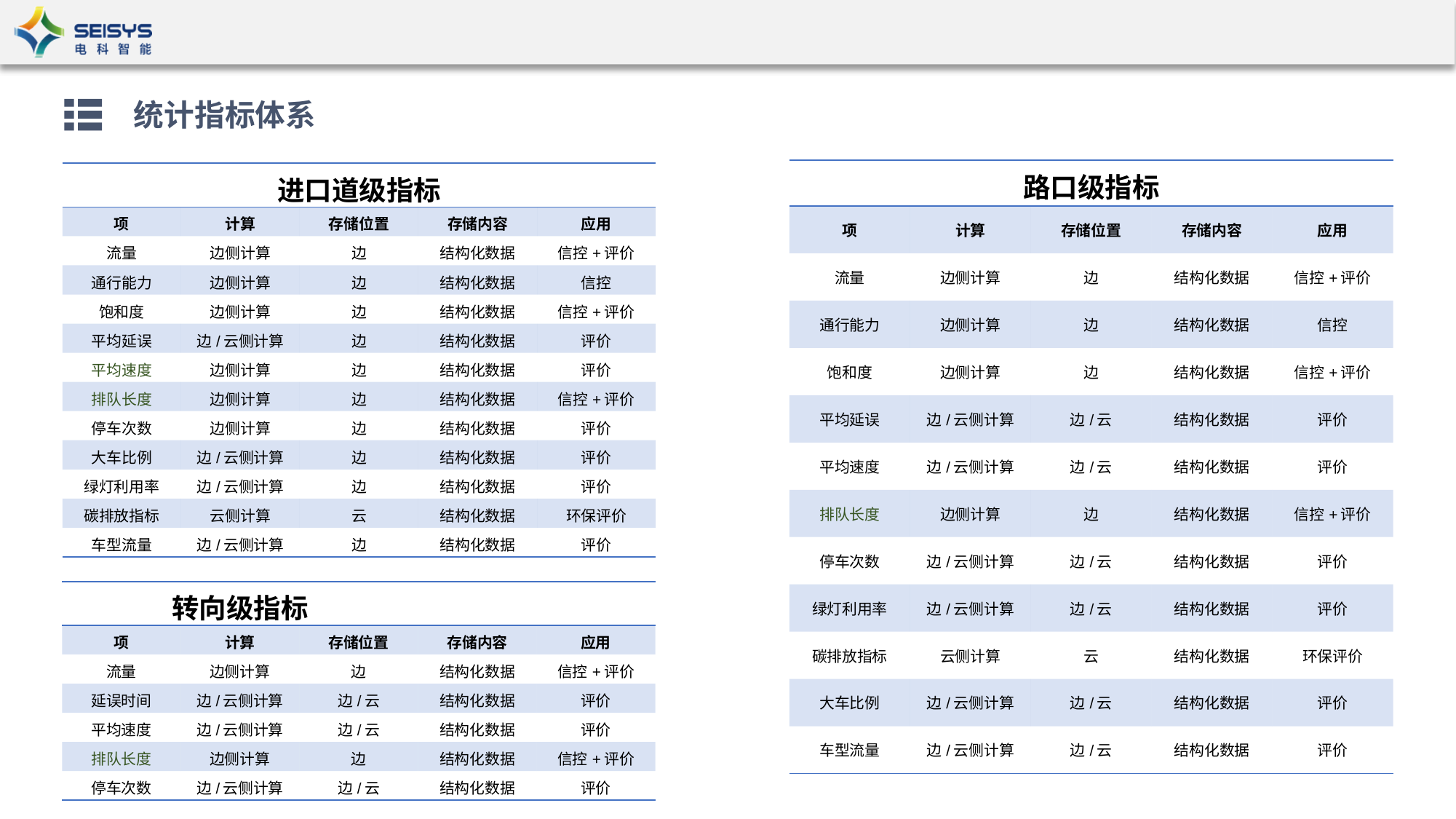

统计指标体系
| 路口级指标 |  |  |  |  |
| --- | --- | --- | --- | --- |
| 项 | 计算 | 存储位置 | 存储内容 | 应用 |
| 流量 | 边侧计算 | 边 | 结构化数据 | 信控+评价 |
| 通行能力 | 边侧计算 | 边 | 结构化数据 | 信控 |
| 饱和度 | 边侧计算 | 边 | 结构化数据 | 信控+评价 |
| 平均延误 | 边/云侧计算 | 边/云 | 结构化数据 | 评价 |
| 平均速度 | 边/云侧计算 | 边/云 | 结构化数据 | 评价 |
| 排队长度 | 边侧计算 | 边 | 结构化数据 | 信控+评价 |
| 停车次数 | 边/云侧计算 | 边/云 | 结构化数据 | 评价 |
| 绿灯利用率 | 边/云侧计算 | 边/云 | 结构化数据 | 评价 |
| 碳排放指标 | 云侧计算 | 云 | 结构化数据 | 环保评价 |
| 大车比例 | 边/云侧计算 | 边/云 | 结构化数据 | 评价 |
| 车型流量 | 边/云侧计算 | 边/云 | 结构化数据 | 评价 |
| 进口道级指标 |  |  |  |  |
| --- | --- | --- | --- | --- |
| 项 | 计算 | 存储位置 | 存储内容 | 应用 |
| 流量 | 边侧计算 | 边 | 结构化数据 | 信控+评价 |
| 通行能力 | 边侧计算 | 边 | 结构化数据 | 信控 |
| 饱和度 | 边侧计算 | 边 | 结构化数据 | 信控+评价 |
| 平均延误 | 边/云侧计算 | 边 | 结构化数据 | 评价 |
| 平均速度 | 边侧计算 | 边 | 结构化数据 | 评价 |
| 排队长度 | 边侧计算 | 边 | 结构化数据 | 信控+评价 |
| 停车次数 | 边侧计算 | 边 | 结构化数据 | 评价 |
| 大车比例 | 边/云侧计算 | 边 | 结构化数据 | 评价 |
| 绿灯利用率 | 边/云侧计算 | 边 | 结构化数据 | 评价 |
| 碳排放指标 | 云侧计算 | 云 | 结构化数据 | 环保评价 |
| 车型流量 | 边/云侧计算 | 边 | 结构化数据 | 评价 |
| 转向级指标 |  |  |  |  |
| --- | --- | --- | --- | --- |
| 项 | 计算 | 存储位置 | 存储内容 | 应用 |
| 流量 | 边侧计算 | 边 | 结构化数据 | 信控+评价 |
| 延误时间 | 边/云侧计算 | 边/云 | 结构化数据 | 评价 |
| 平均速度 | 边/云侧计算 | 边/云 | 结构化数据 | 评价 |
| 排队长度 | 边侧计算 | 边 | 结构化数据 | 信控+评价 |
| 停车次数 | 边/云侧计算 | 边/云 | 结构化数据 | 评价 |